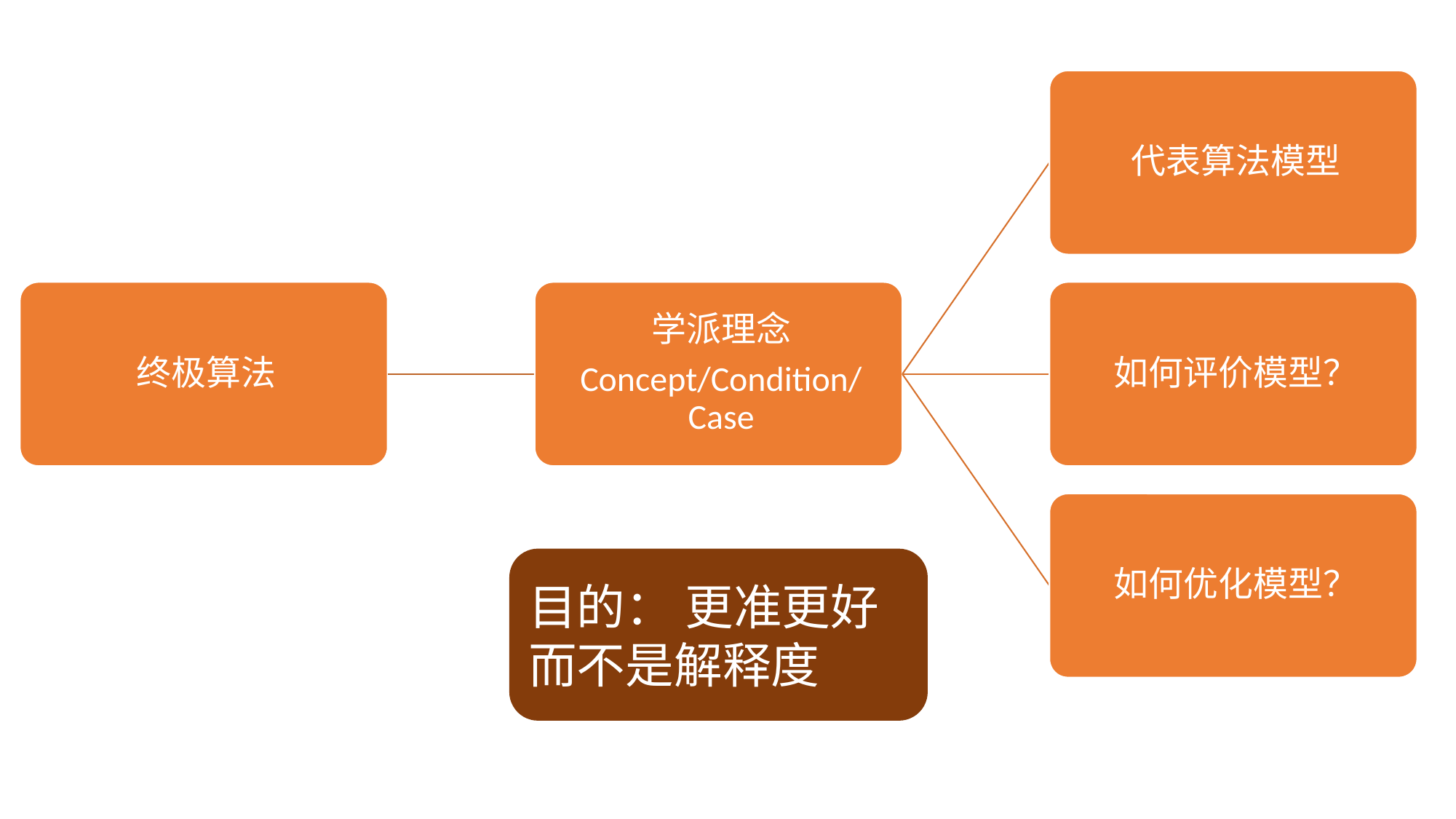

终极算法

学派理念
Concept/Condition/Case

代表算法模型

如何评价模型？

如何优化模型？
目的： 更准更好
而不是解释度